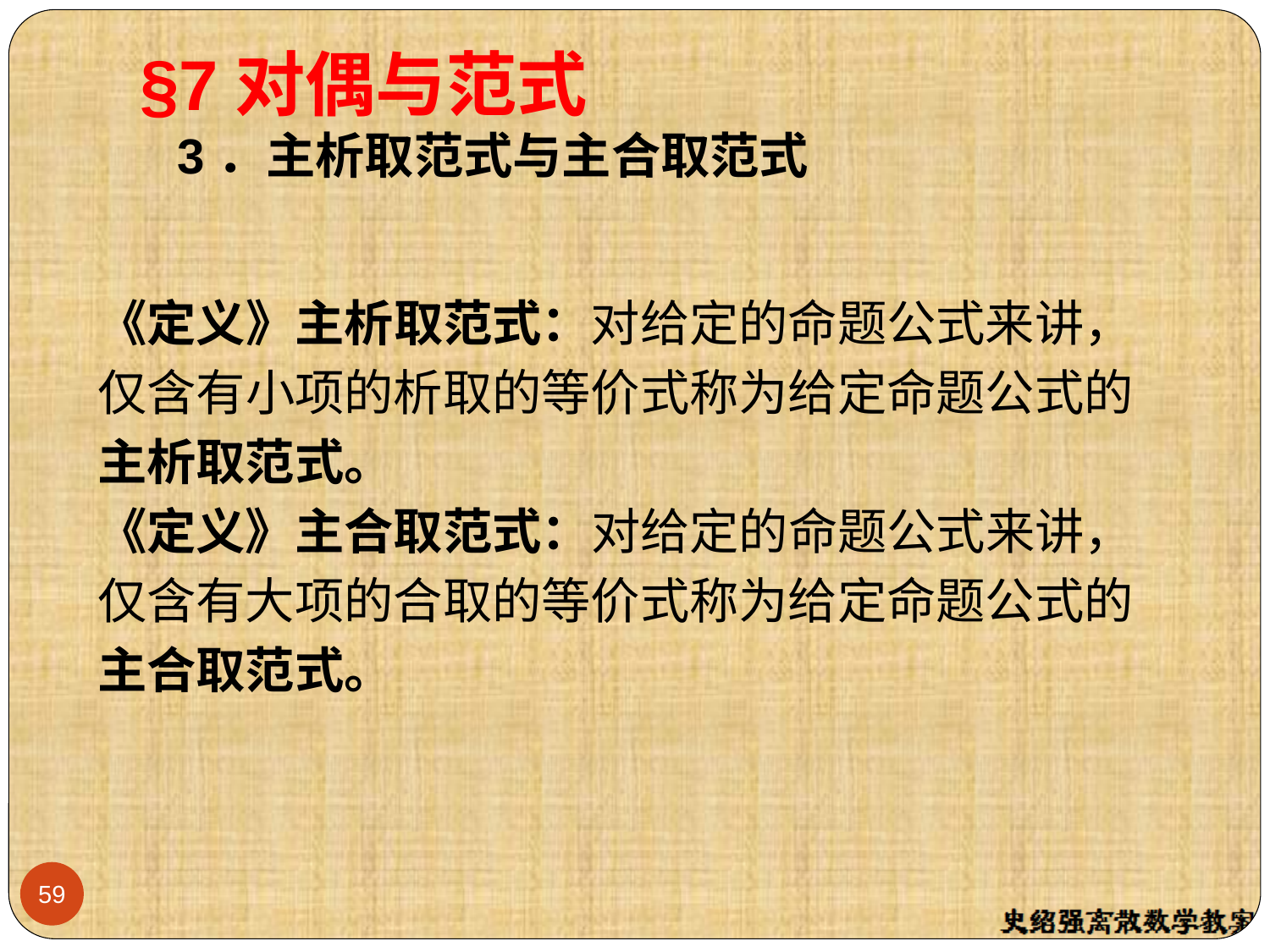

§7对偶与范式
3．主析取范式与主合取范式
《定义》主析取范式：对给定的命题公式来讲，
仅含有小项的析取的等价式称为给定命题公式的
主析取范式。
《定义》主合取范式：对给定的命题公式来讲，
仅含有大项的合取的等价式称为给定命题公式的
主合取范式。

59